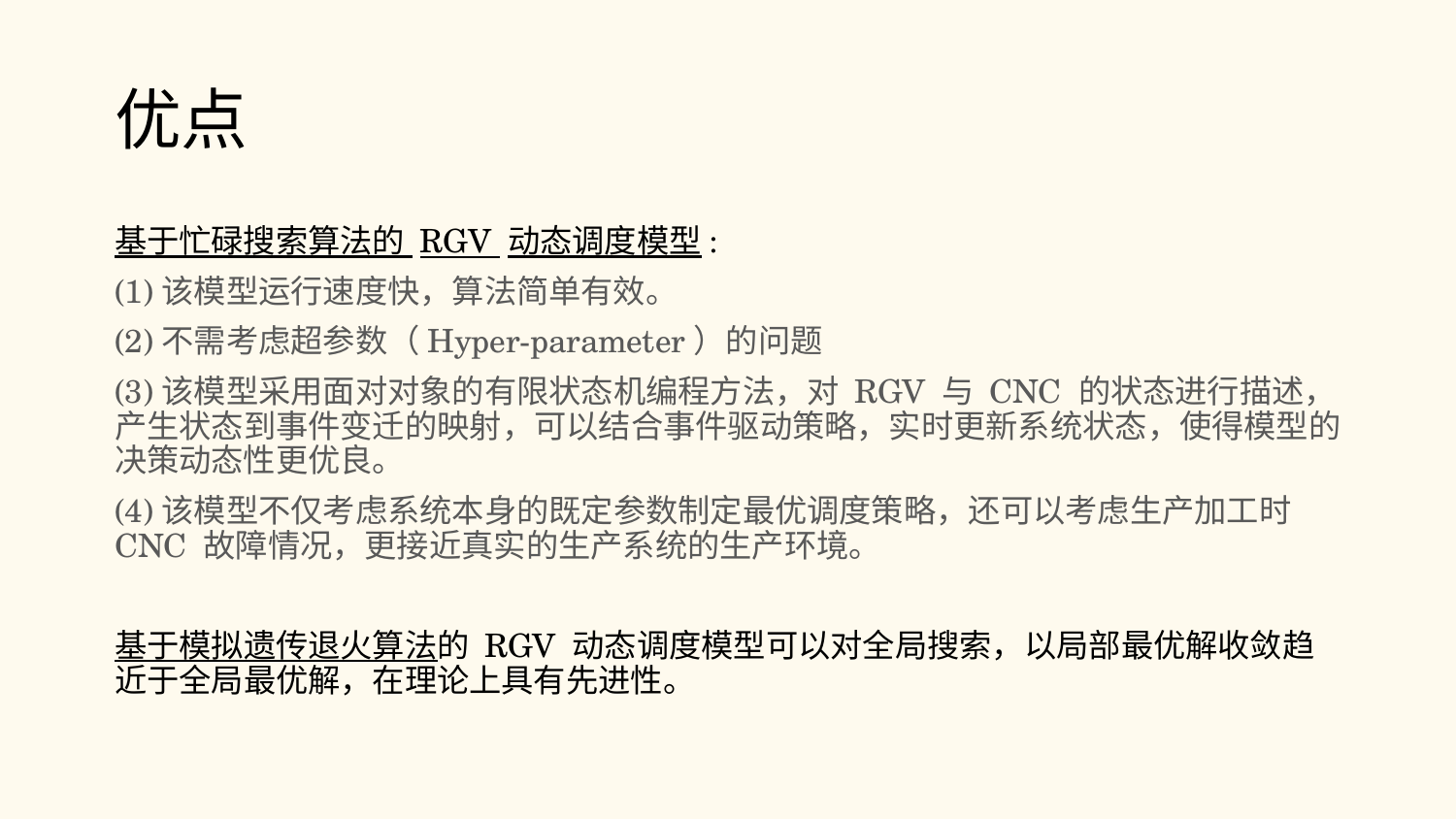

# 优点
基于忙碌搜索算法的 RGV 动态调度模型:
(1)该模型运行速度快，算法简单有效。
(2)不需考虑超参数（Hyper-parameter）的问题
(3)该模型采用面对对象的有限状态机编程方法，对 RGV 与 CNC 的状态进行描述，产生状态到事件变迁的映射，可以结合事件驱动策略，实时更新系统状态，使得模型的决策动态性更优良。
(4)该模型不仅考虑系统本身的既定参数制定最优调度策略，还可以考虑生产加工时 CNC 故障情况，更接近真实的生产系统的生产环境。

基于模拟遗传退火算法的 RGV 动态调度模型可以对全局搜索，以局部最优解收敛趋近于全局最优解，在理论上具有先进性。